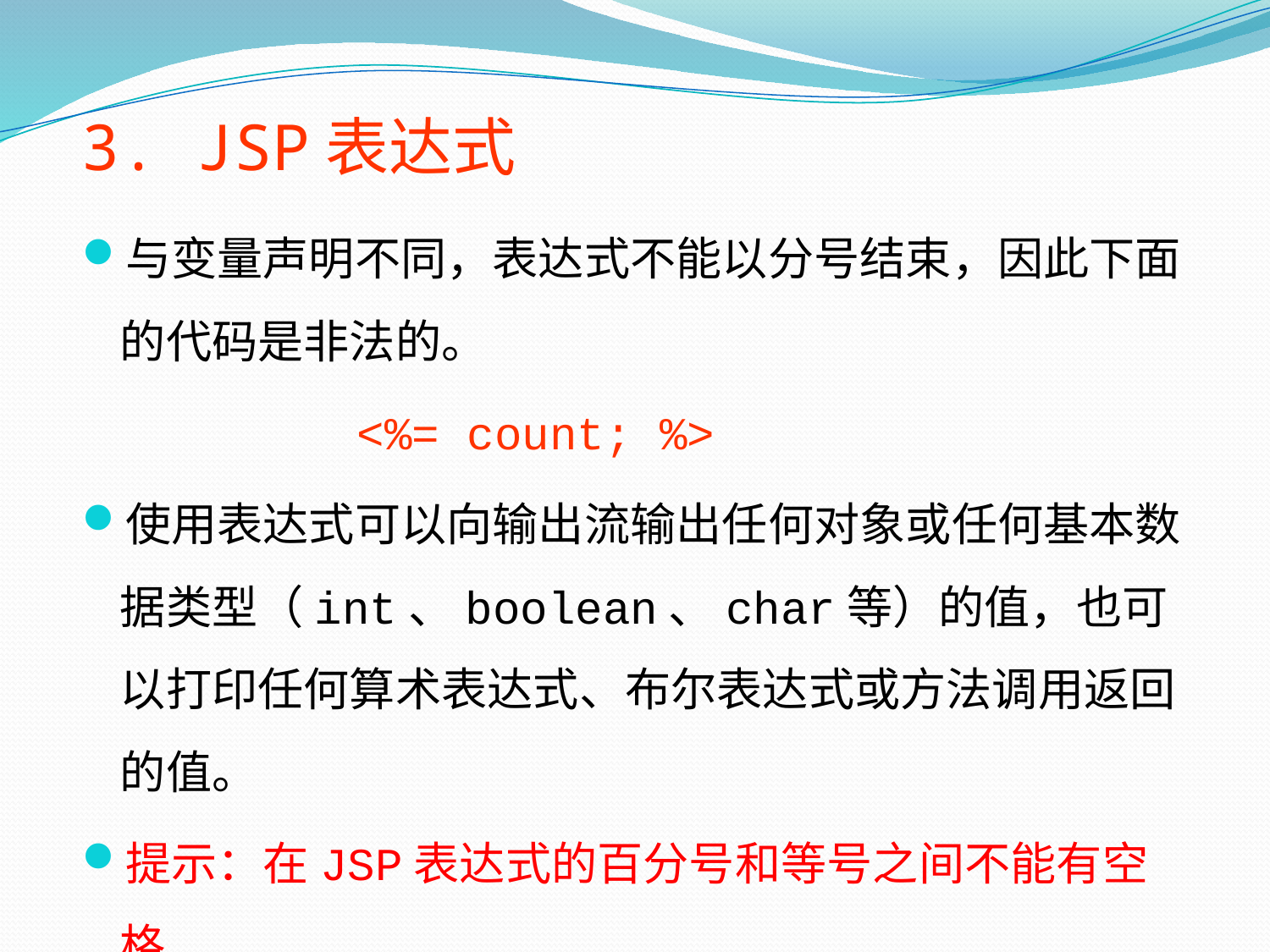

3. JSP表达式
与变量声明不同，表达式不能以分号结束，因此下面的代码是非法的。
          <%= count; %>
使用表达式可以向输出流输出任何对象或任何基本数据类型（int、boolean、char等）的值，也可以打印任何算术表达式、布尔表达式或方法调用返回的值。
提示：在JSP表达式的百分号和等号之间不能有空格